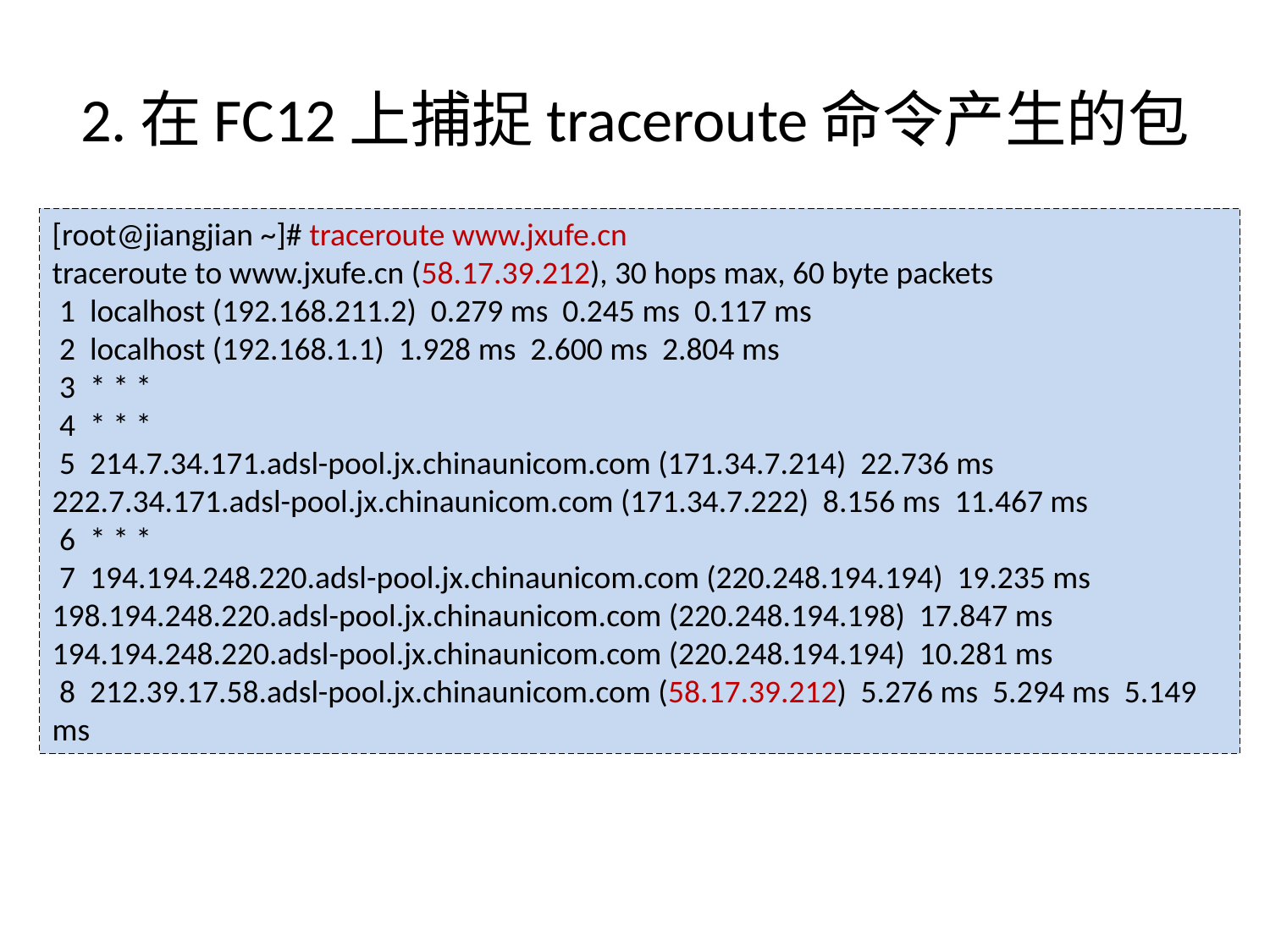

# 2.在FC12上捕捉traceroute命令产生的包
[root@jiangjian ~]# traceroute www.jxufe.cn
traceroute to www.jxufe.cn (58.17.39.212), 30 hops max, 60 byte packets
 1  localhost (192.168.211.2)  0.279 ms  0.245 ms  0.117 ms
 2  localhost (192.168.1.1)  1.928 ms  2.600 ms  2.804 ms
 3  * * *
 4  * * *
 5  214.7.34.171.adsl-pool.jx.chinaunicom.com (171.34.7.214)  22.736 ms 222.7.34.171.adsl-pool.jx.chinaunicom.com (171.34.7.222)  8.156 ms  11.467 ms
 6  * * *
 7  194.194.248.220.adsl-pool.jx.chinaunicom.com (220.248.194.194)  19.235 ms 198.194.248.220.adsl-pool.jx.chinaunicom.com (220.248.194.198)  17.847 ms 194.194.248.220.adsl-pool.jx.chinaunicom.com (220.248.194.194)  10.281 ms
 8  212.39.17.58.adsl-pool.jx.chinaunicom.com (58.17.39.212)  5.276 ms  5.294 ms  5.149 ms